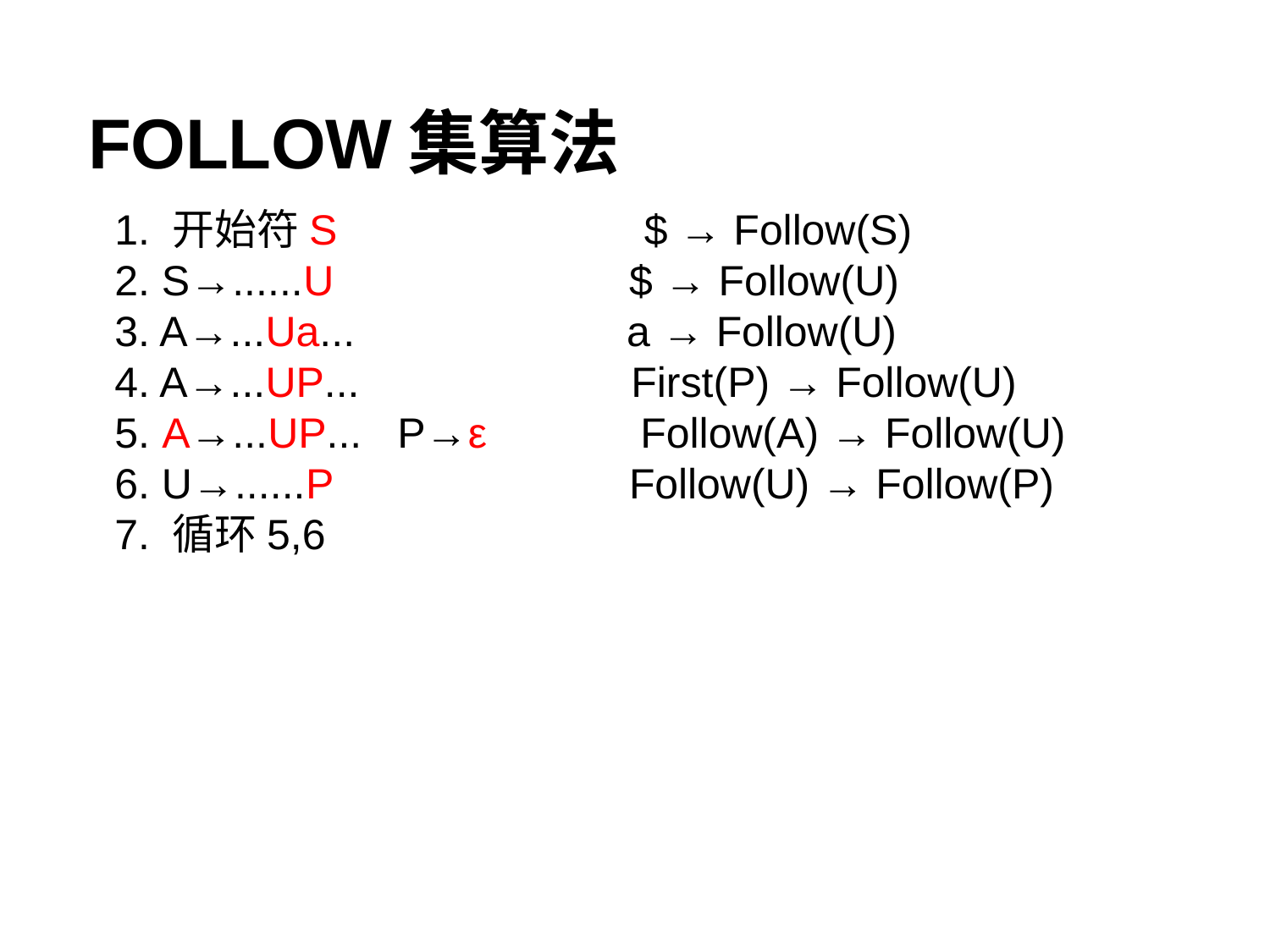

FOLLOW集算法
1. 开始符S                          $ → Follow(S)
2. S→......U                         $ → Follow(U)
3. A→...Ua...                       a → Follow(U)
4. A→...UP...                       First(P) → Follow(U)
5. A→...UP...   P→ε             Follow(A) → Follow(U)
6. U→......P                         Follow(U) → Follow(P)
7. 循环5,6